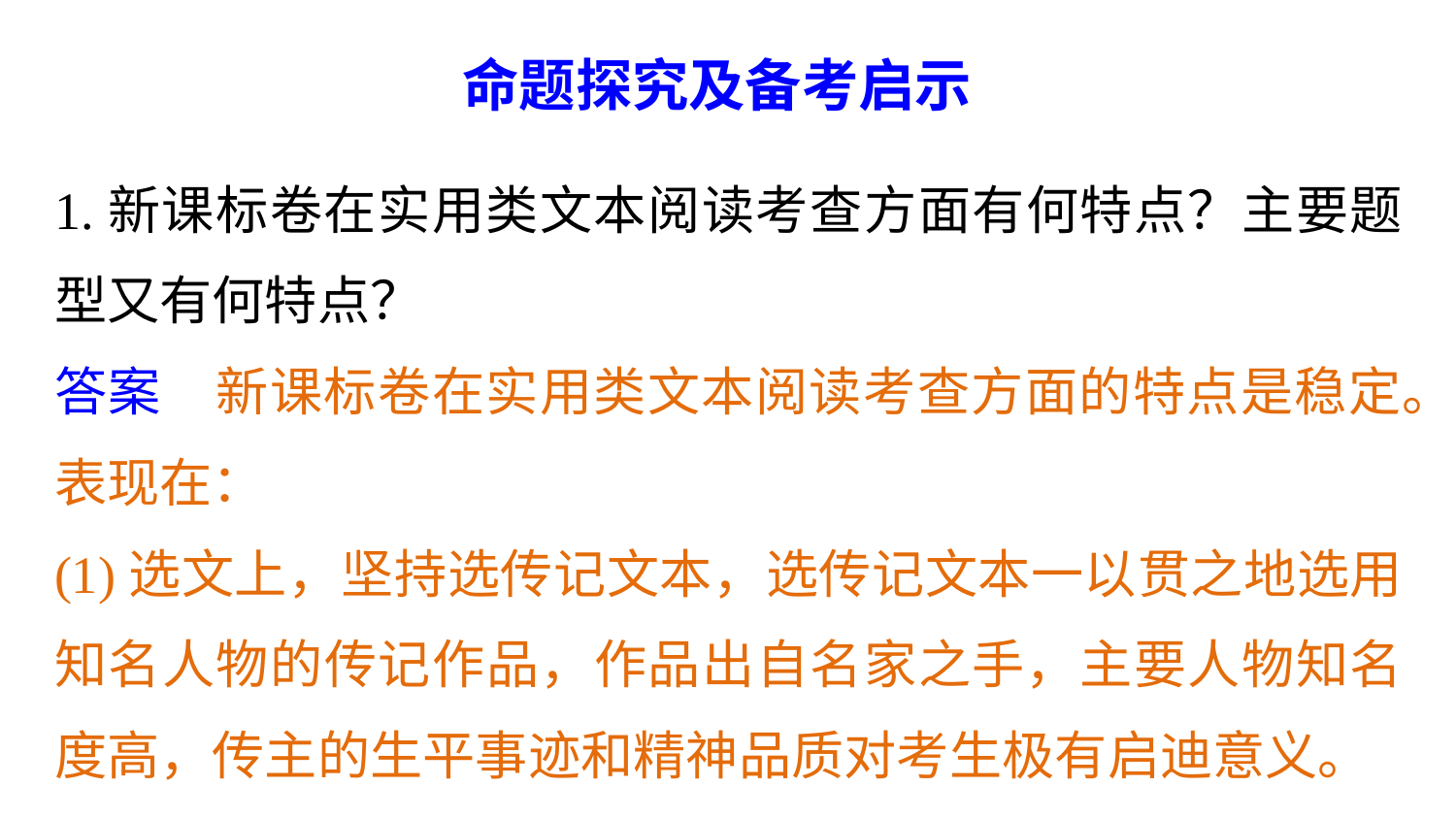

命题探究及备考启示
1.新课标卷在实用类文本阅读考查方面有何特点？主要题型又有何特点？
答案　新课标卷在实用类文本阅读考查方面的特点是稳定。表现在：
(1)选文上，坚持选传记文本，选传记文本一以贯之地选用知名人物的传记作品，作品出自名家之手，主要人物知名度高，传主的生平事迹和精神品质对考生极有启迪意义。